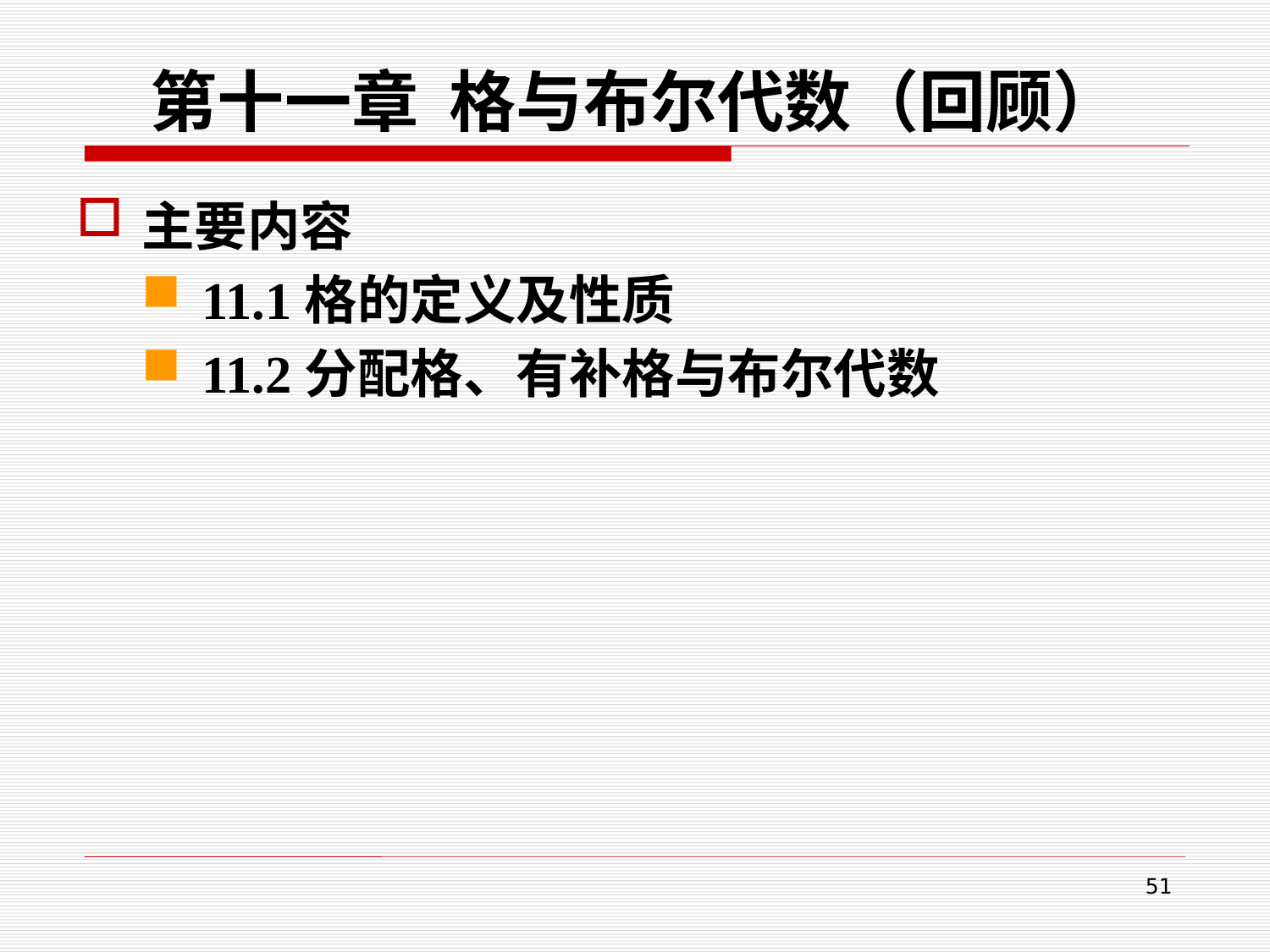

# 第十一章  格与布尔代数（回顾）
主要内容
11.1格的定义及性质
11.2分配格、有补格与布尔代数
51